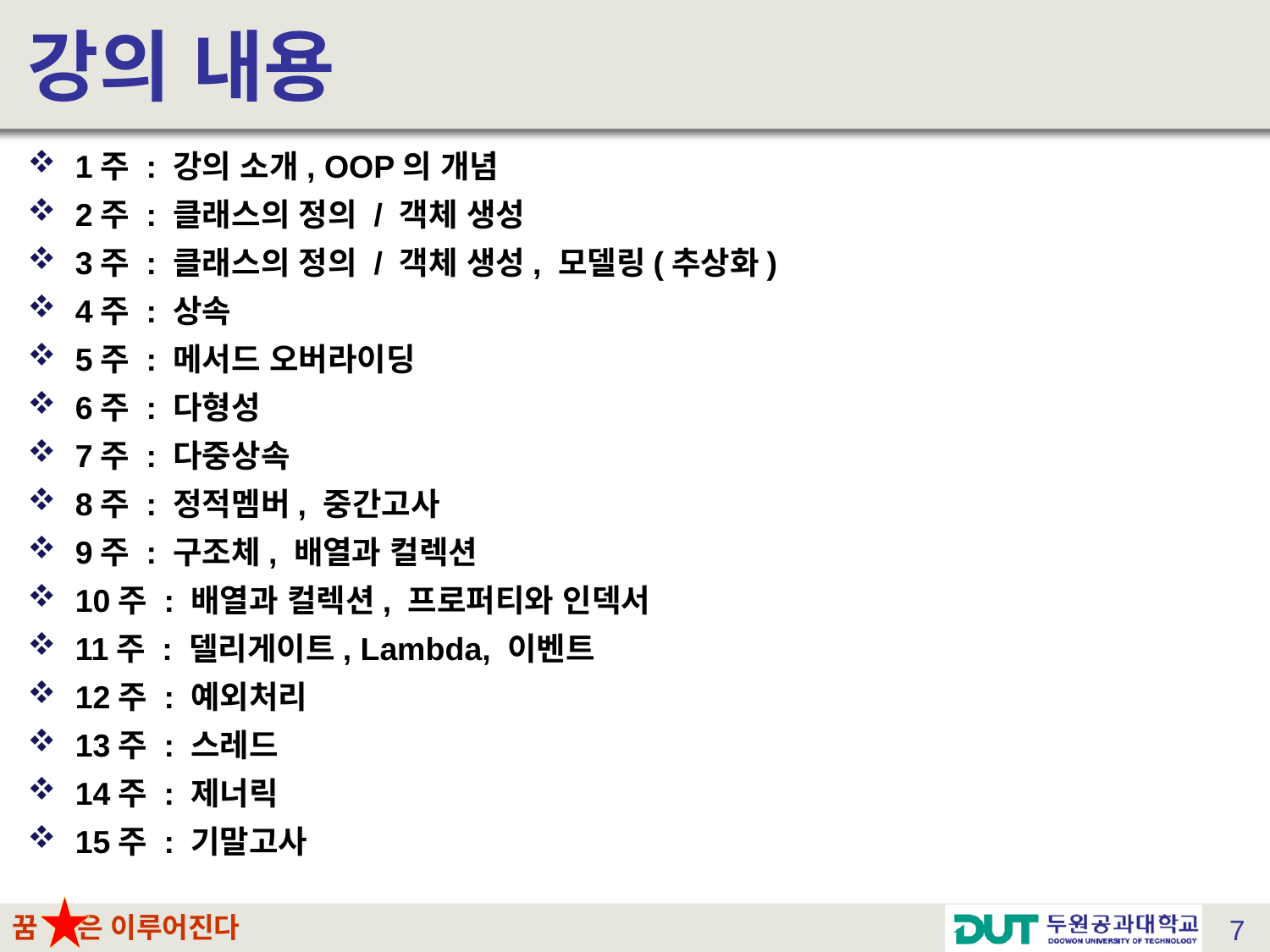

# 강의 내용
1주 : 강의 소개, OOP의 개념
2주 : 클래스의 정의 / 객체 생성
3주 : 클래스의 정의 / 객체 생성, 모델링(추상화)
4주 : 상속
5주 : 메서드 오버라이딩
6주 : 다형성
7주 : 다중상속
8주 : 정적멤버, 중간고사
9주 : 구조체, 배열과 컬렉션
10주 : 배열과 컬렉션, 프로퍼티와 인덱서
11주 : 델리게이트, Lambda, 이벤트
12주 : 예외처리
13주 : 스레드
14주 : 제너릭
15주 : 기말고사